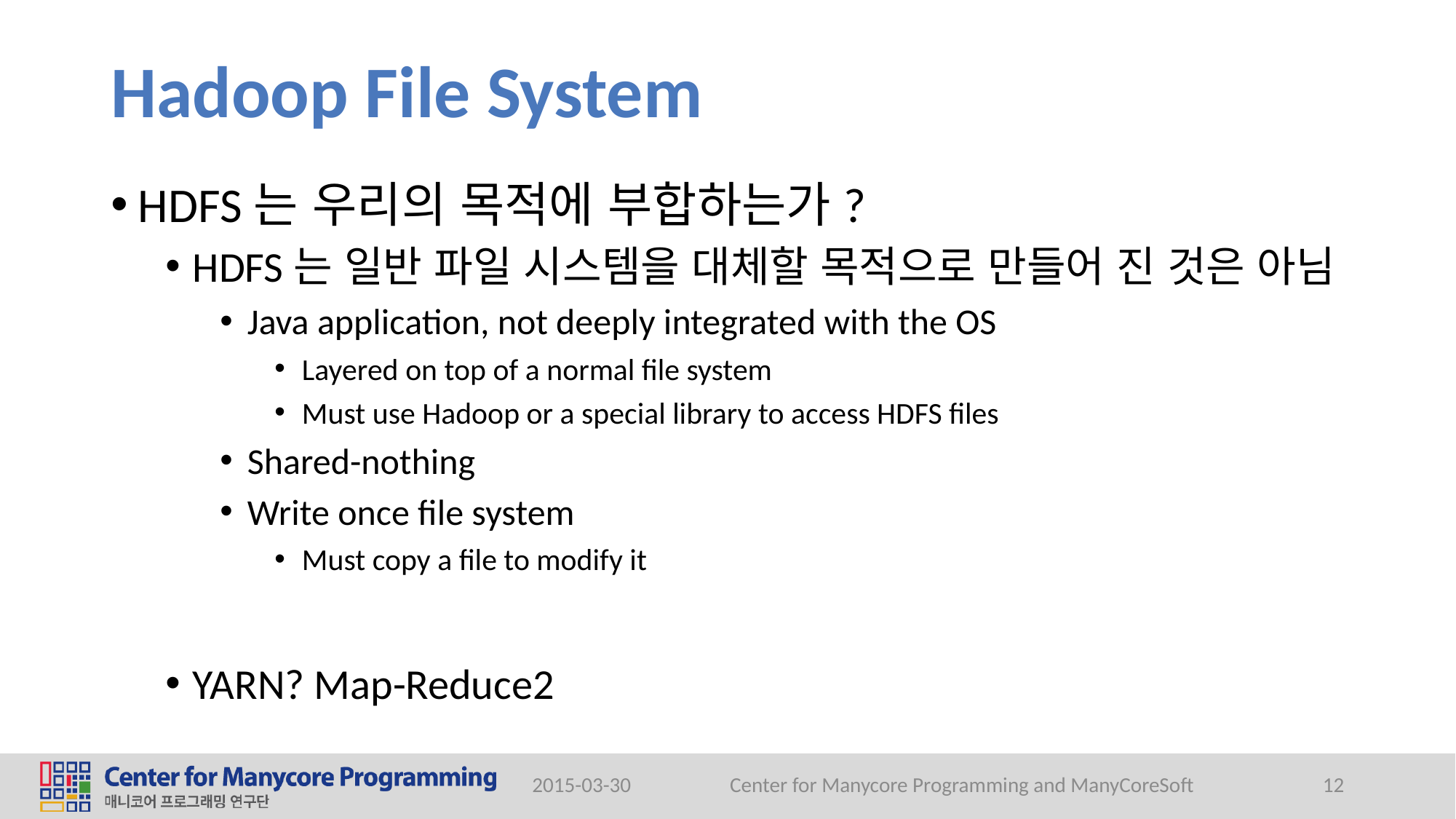

# Hadoop File System
HDFS는 우리의 목적에 부합하는가?
HDFS는 일반 파일 시스템을 대체할 목적으로 만들어 진 것은 아님
Java application, not deeply integrated with the OS
Layered on top of a normal file system
Must use Hadoop or a special library to access HDFS files
Shared-nothing
Write once file system
Must copy a file to modify it

YARN? Map-Reduce2
2015-03-30
Center for Manycore Programming and ManyCoreSoft
12